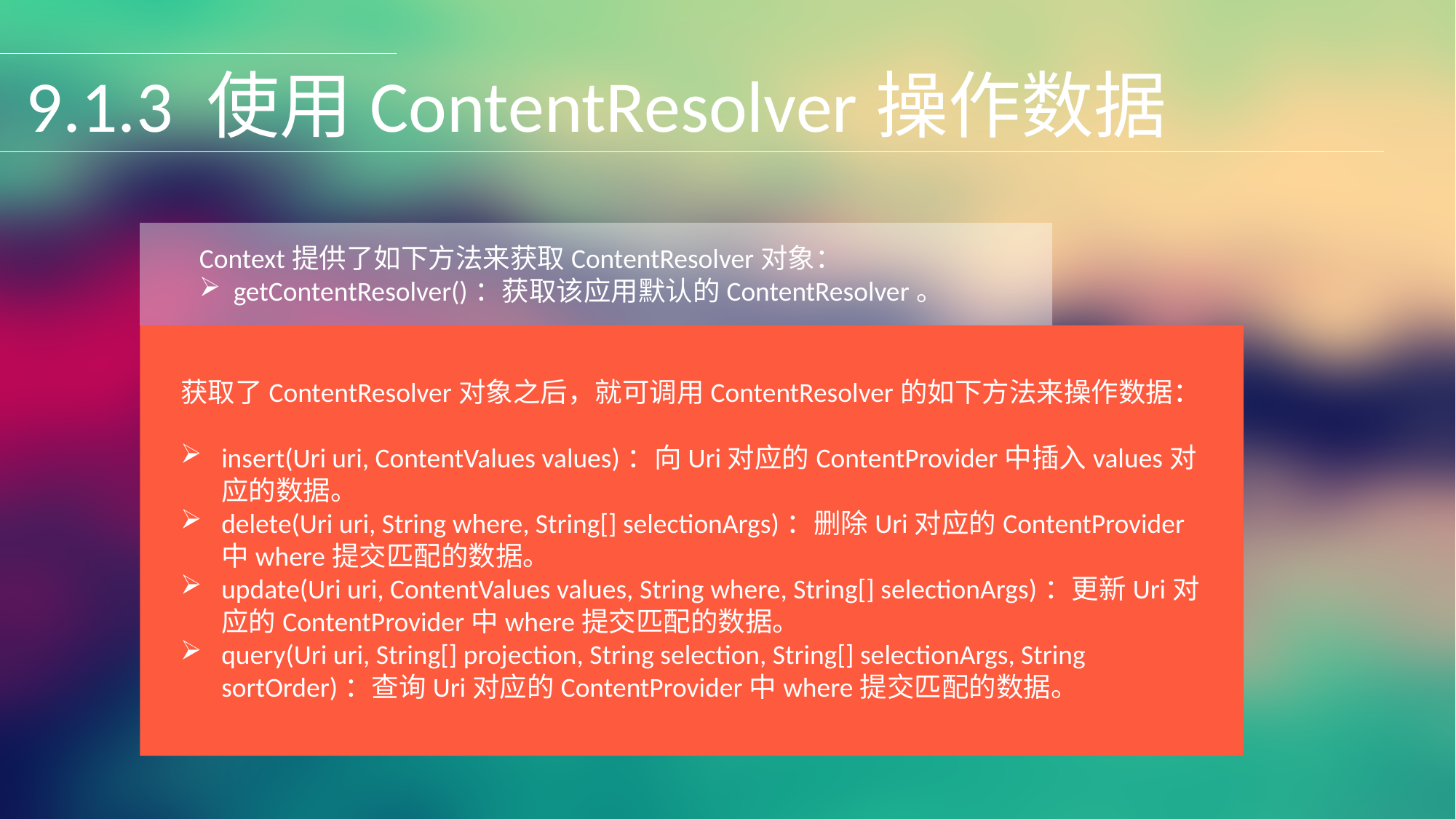

9.1.3 使用ContentResolver操作数据

Context提供了如下方法来获取ContentResolver对象：
getContentResolver()：获取该应用默认的ContentResolver。

获取了ContentResolver对象之后，就可调用ContentResolver的如下方法来操作数据：

insert(Uri uri, ContentValues values)：向Uri对应的ContentProvider中插入values对应的数据。
delete(Uri uri, String where, String[] selectionArgs)：删除Uri对应的ContentProvider中where提交匹配的数据。
update(Uri uri, ContentValues values, String where, String[] selectionArgs)：更新Uri对应的ContentProvider中where提交匹配的数据。
query(Uri uri, String[] projection, String selection, String[] selectionArgs, String sortOrder)：查询Uri对应的ContentProvider中where提交匹配的数据。